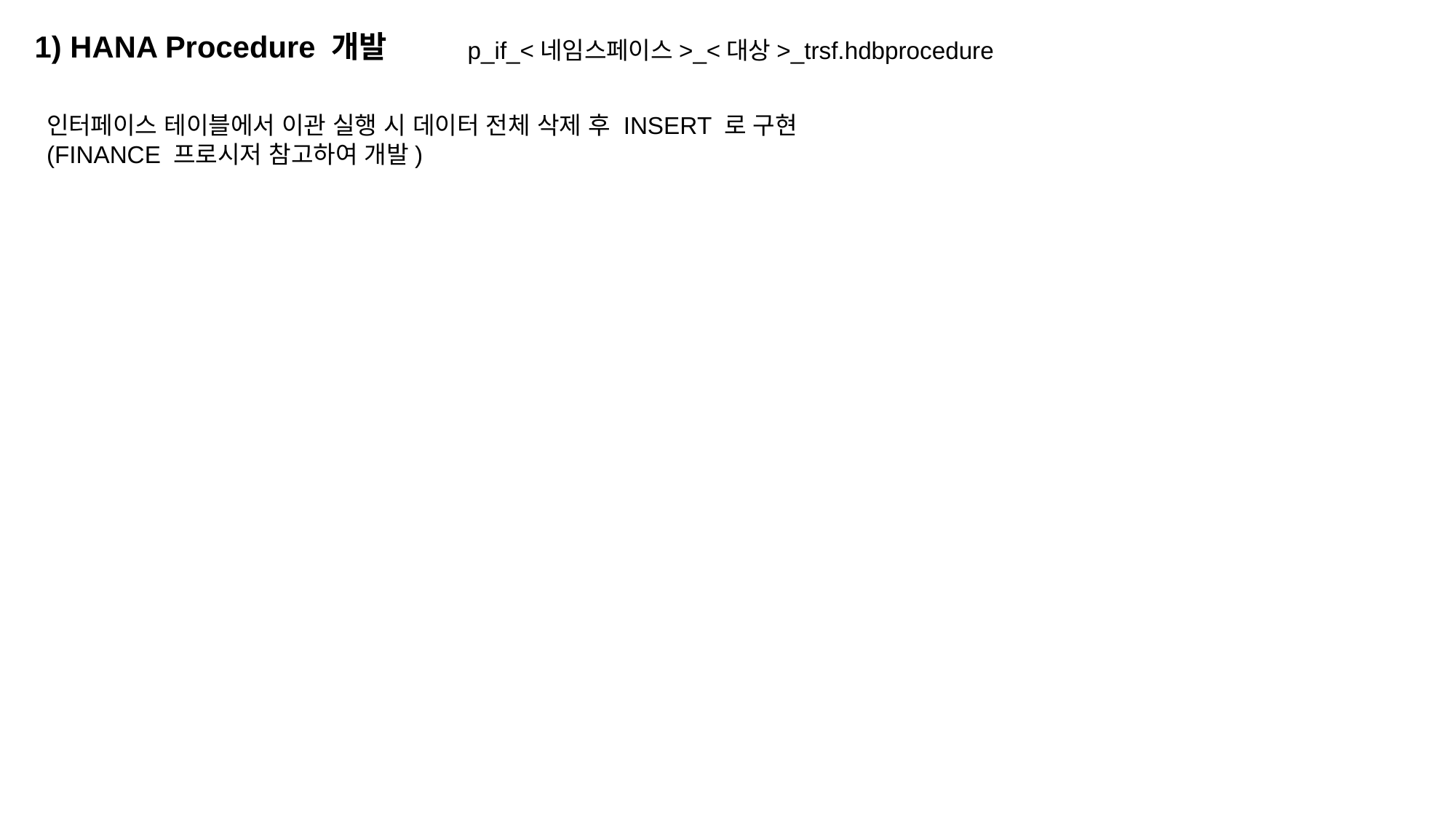

1) HANA Procedure 개발
p_if_<네임스페이스>_<대상>_trsf.hdbprocedure
인터페이스 테이블에서 이관 실행 시 데이터 전체 삭제 후 INSERT 로 구현
(FINANCE 프로시저 참고하여 개발)